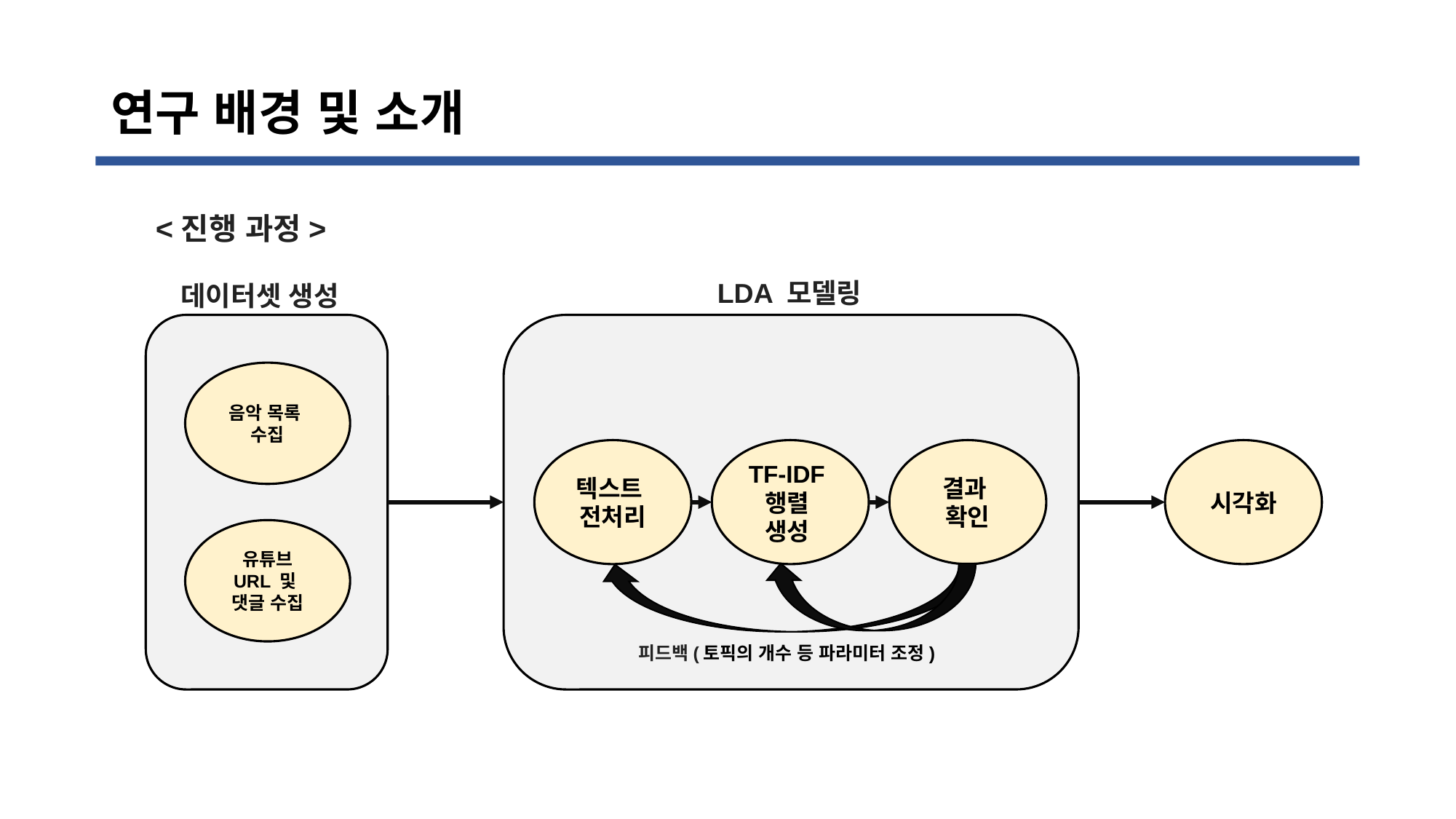

# 연구 배경 및 소개

<진행 과정>

LDA 모델링
데이터셋 생성

음악 목록
수집
시각화
TF-IDF
행렬
생성
결과
확인
텍스트
전처리
유튜브 URL 및
댓글 수집

피드백(토픽의 개수 등 파라미터 조정)